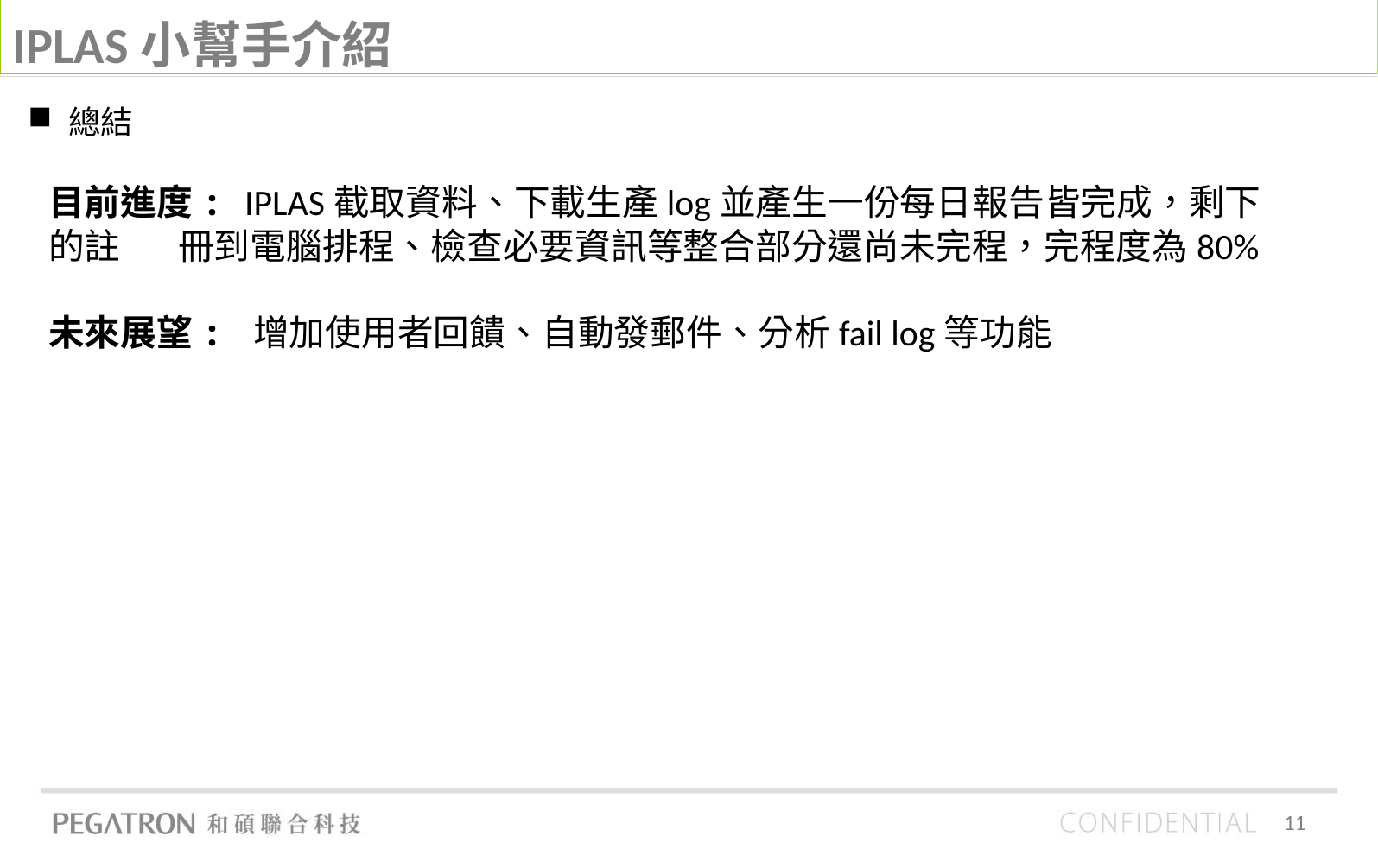

IPLAS小幫手介紹
總結

目前進度: IPLAS截取資料、下載生產log並產生一份每日報告皆完成，剩下的註	冊到電腦排程、檢查必要資訊等整合部分還尚未完程，完程度為80%

未來展望: 增加使用者回饋、自動發郵件、分析fail log等功能
11